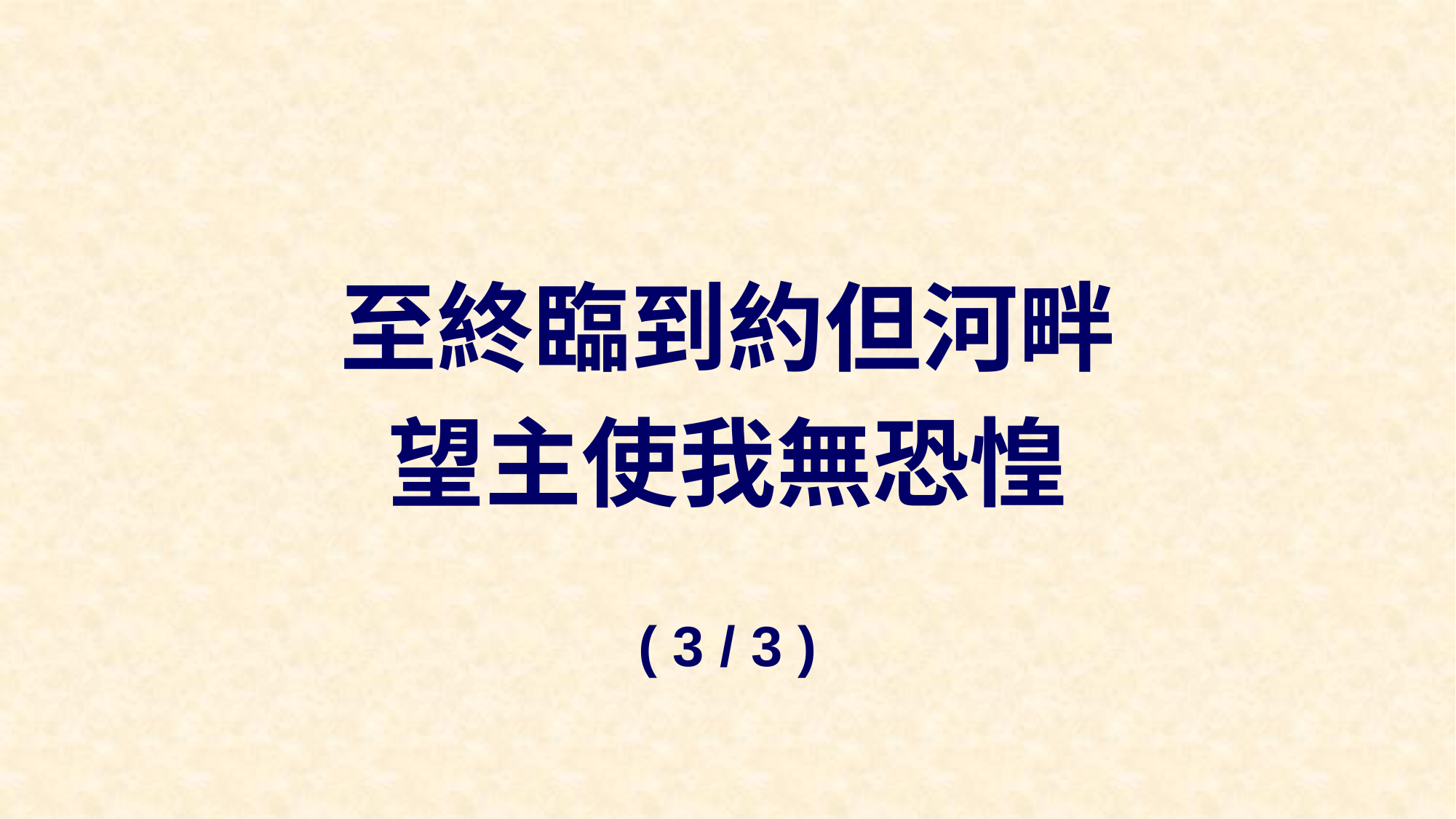

至終臨到約但河畔
望主使我無恐惶
( 3 / 3 )